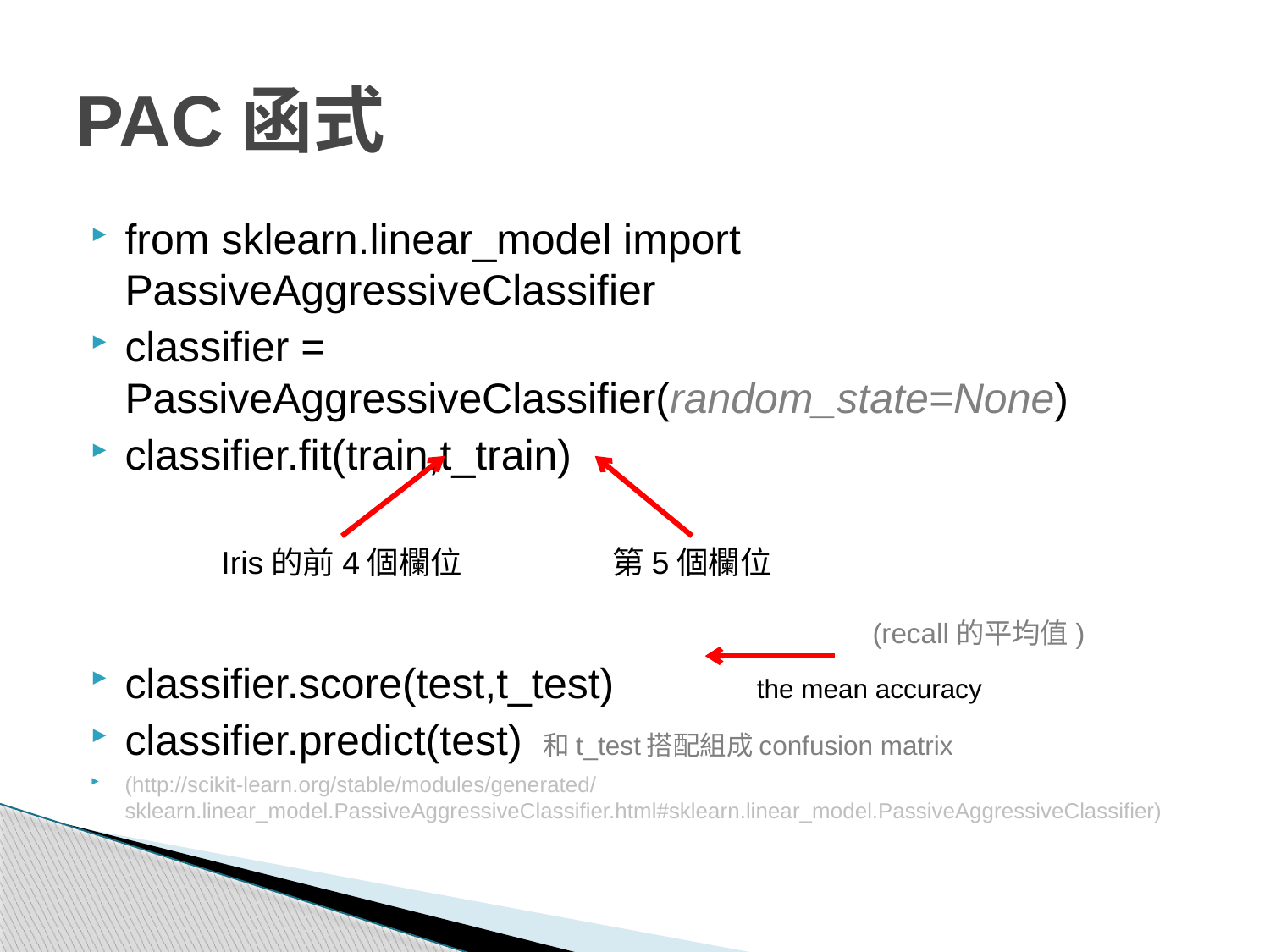

# PAC函式
from sklearn.linear_model import PassiveAggressiveClassifier
classifier = PassiveAggressiveClassifier(random_state=None)
classifier.fit(train,t_train)

classifier.score(test,t_test)            the mean accuracy
classifier.predict(test) 和t_test搭配組成confusion matrix
(http://scikit-learn.org/stable/modules/generated/sklearn.linear_model.PassiveAggressiveClassifier.html#sklearn.linear_model.PassiveAggressiveClassifier)
Iris的前4個欄位
第5個欄位
(recall的平均值)